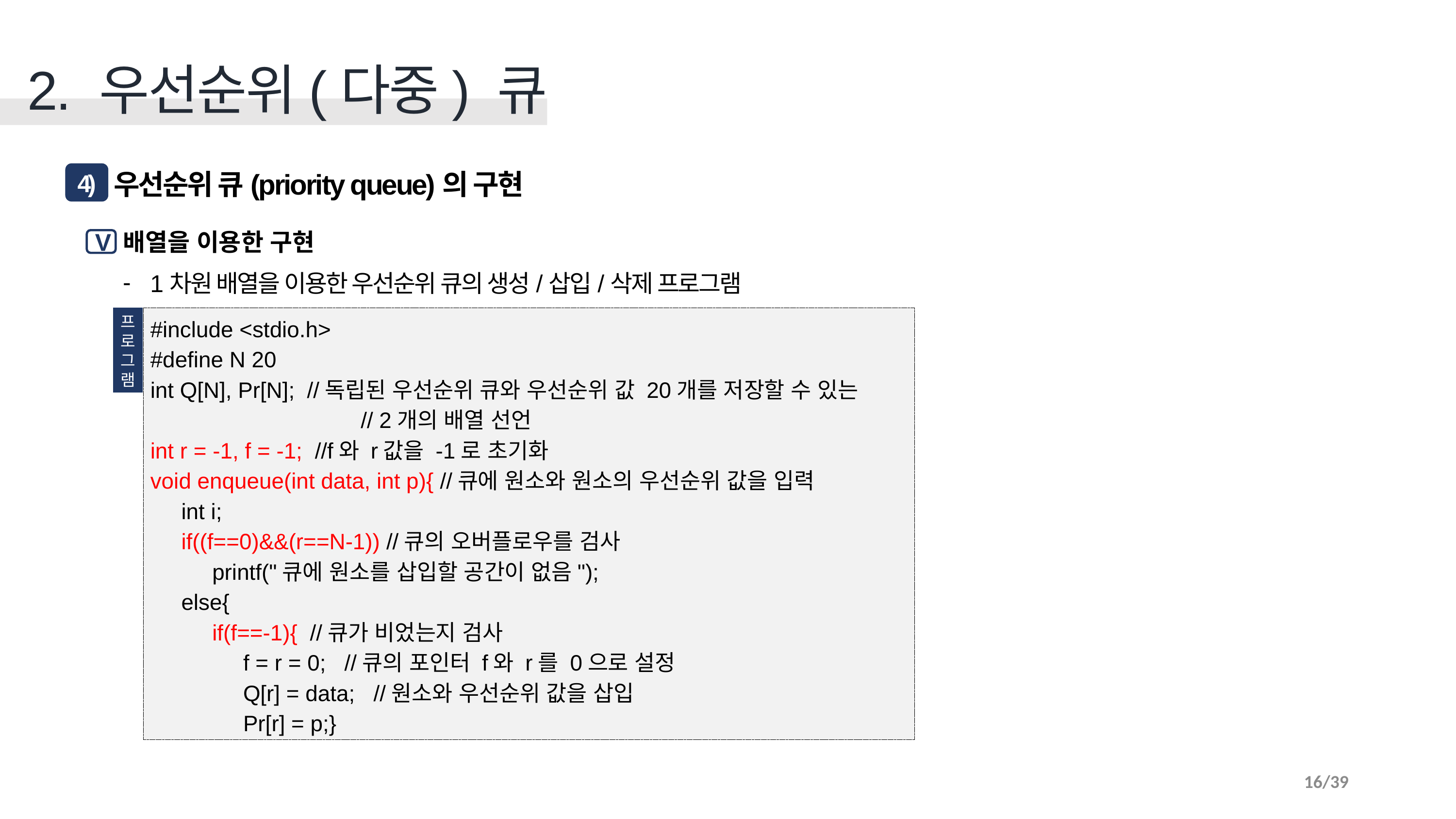

2. 우선순위(다중) 큐

 우선순위 큐(priority queue)의 구현
4)
배열을 이용한 구현

1차원 배열을 이용한 우선순위 큐의 생성/삽입/삭제 프로그램
V
프
로
그
램
#include <stdio.h>
#define N 20
int Q[N], Pr[N];  //독립된 우선순위 큐와 우선순위 값 20개를 저장할 수 있는
                                  // 2개의 배열 선언
int r = -1, f = -1;  //f와 r값을 -1로 초기화
void enqueue(int data, int p){ //큐에 원소와 원소의 우선순위 값을 입력
     int i;
     if((f==0)&&(r==N-1)) //큐의 오버플로우를 검사
          printf("큐에 원소를 삽입할 공간이 없음");
     else{
          if(f==-1){  //큐가 비었는지 검사
               f = r = 0;   //큐의 포인터 f와 r를 0으로 설정
               Q[r] = data;   //원소와 우선순위 값을 삽입
               Pr[r] = p;}
16/39